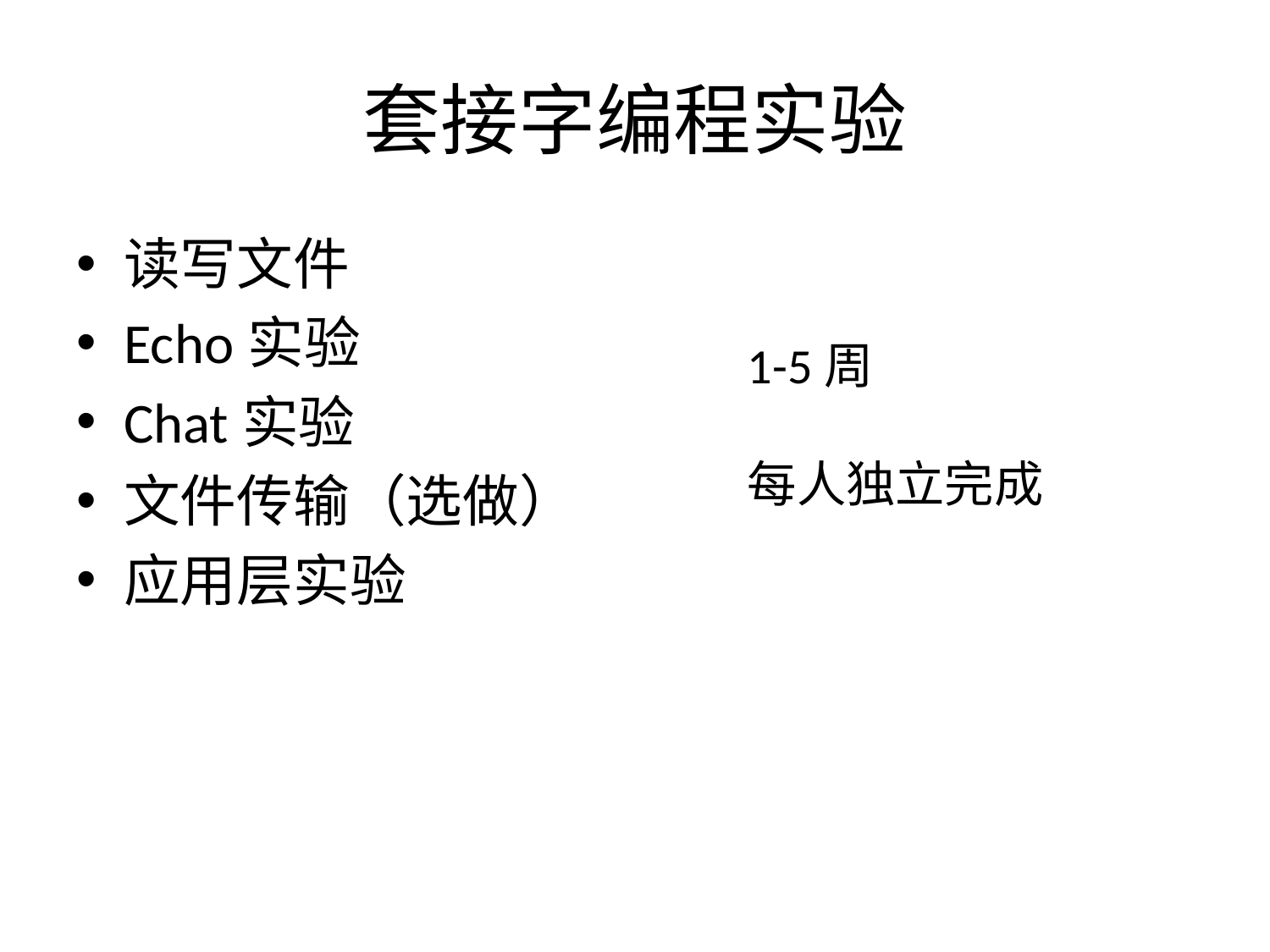

# 套接字编程实验
读写文件
Echo实验
Chat实验
文件传输（选做）
应用层实验

1-5周

每人独立完成